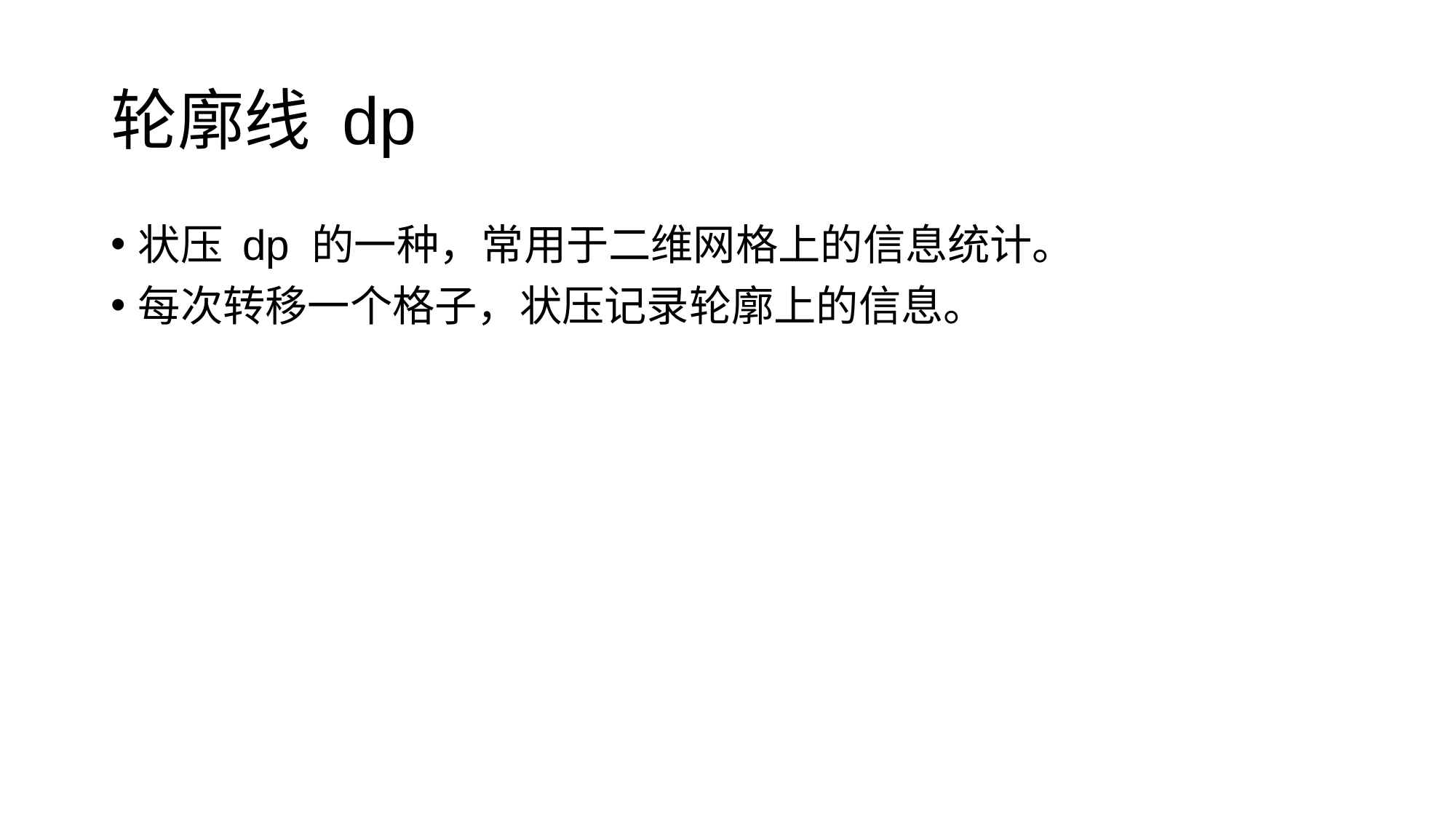

# 轮廓线 dp
状压 dp 的一种，常用于二维网格上的信息统计。
每次转移一个格子，状压记录轮廓上的信息。